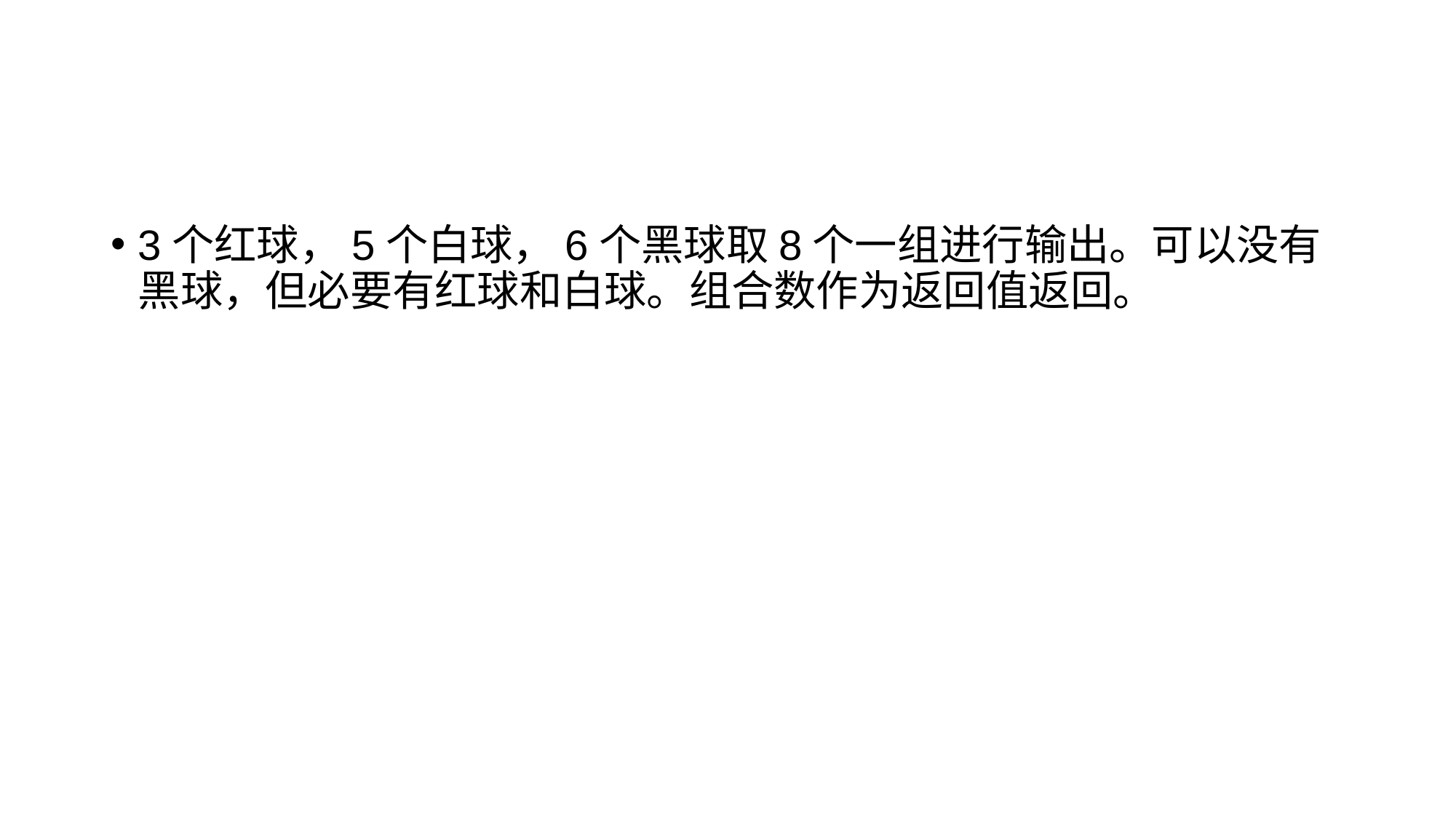

#
3个红球，5个白球，6个黑球取8个一组进行输出。可以没有黑球，但必要有红球和白球。组合数作为返回值返回。